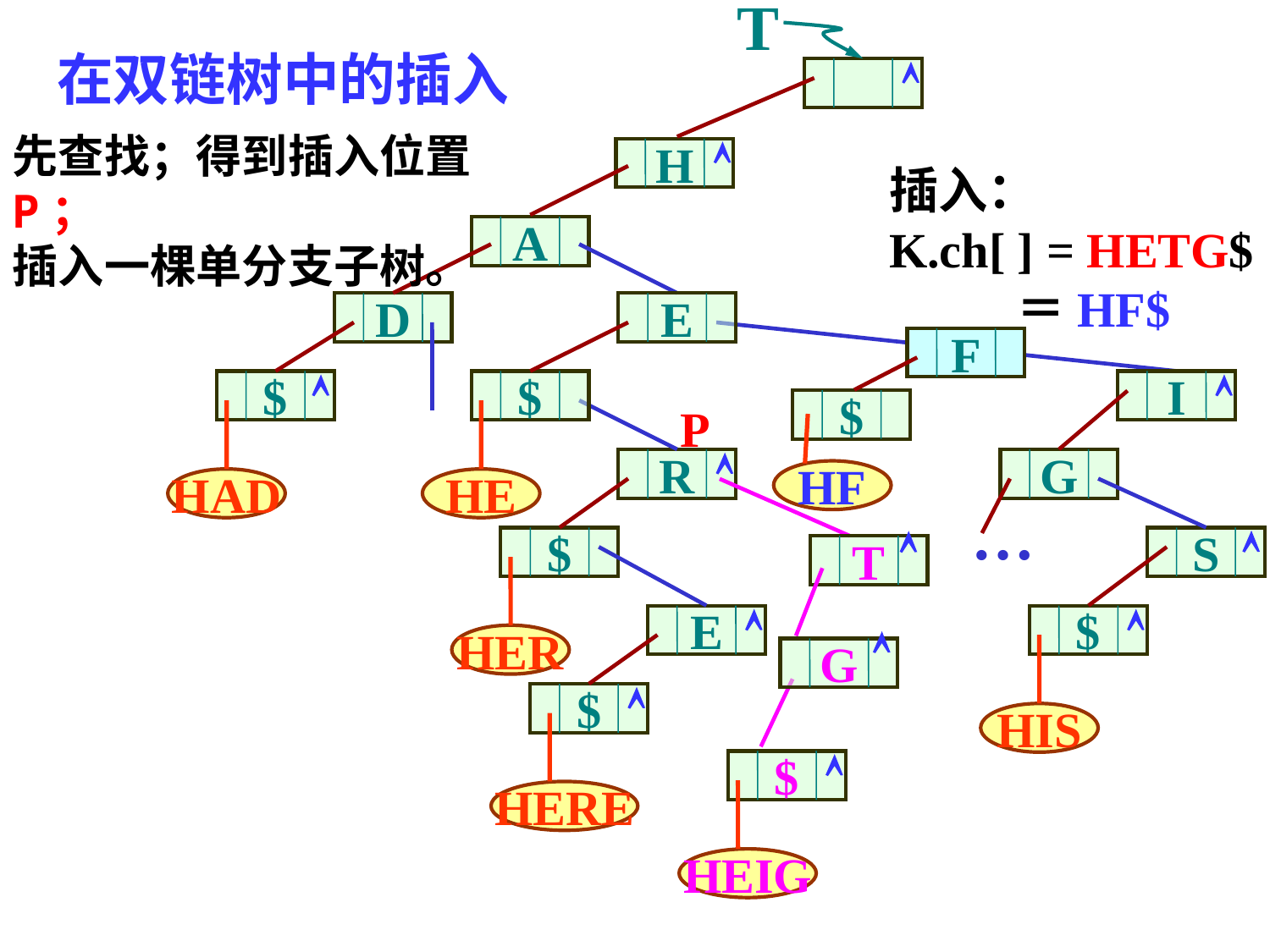

T

在双链树中的插入
∧

先查找；得到插入位置P；
插入一棵单分支子树。
∧
H

插入：
K.ch[ ] = HETG$
	＝HF$

A

D

E

$

HE

F

$

HF
∧
∧
$

I

P

∧
R

G

HAD

∧

T

…
∧
$

S

∧

G

∧
∧
E

$

HER

∧

∧
$

HEIG
$

HIS

HERE